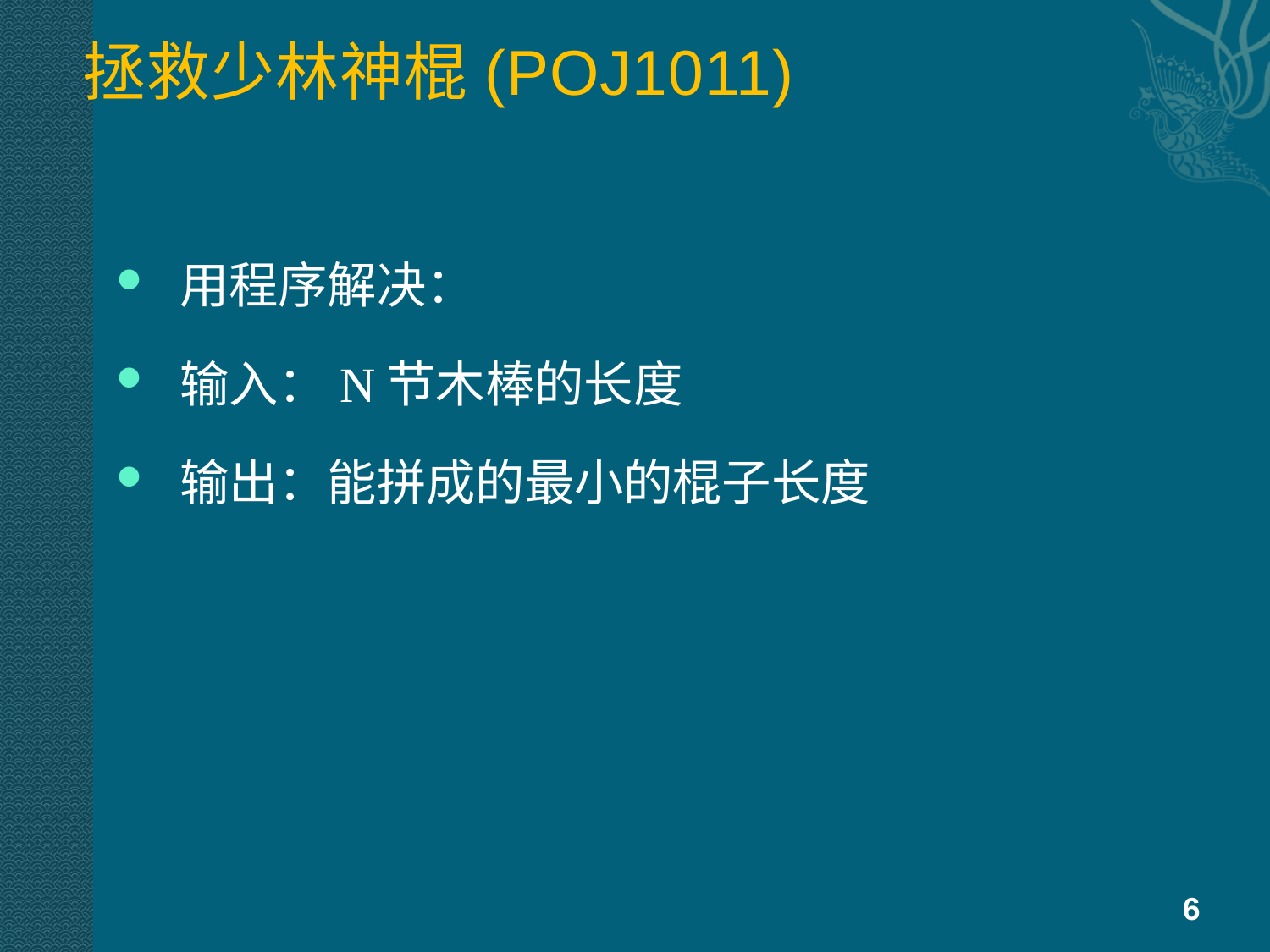

拯救少林神棍(POJ1011)
用程序解决：
输入：N节木棒的长度
输出：能拼成的最小的棍子长度
6